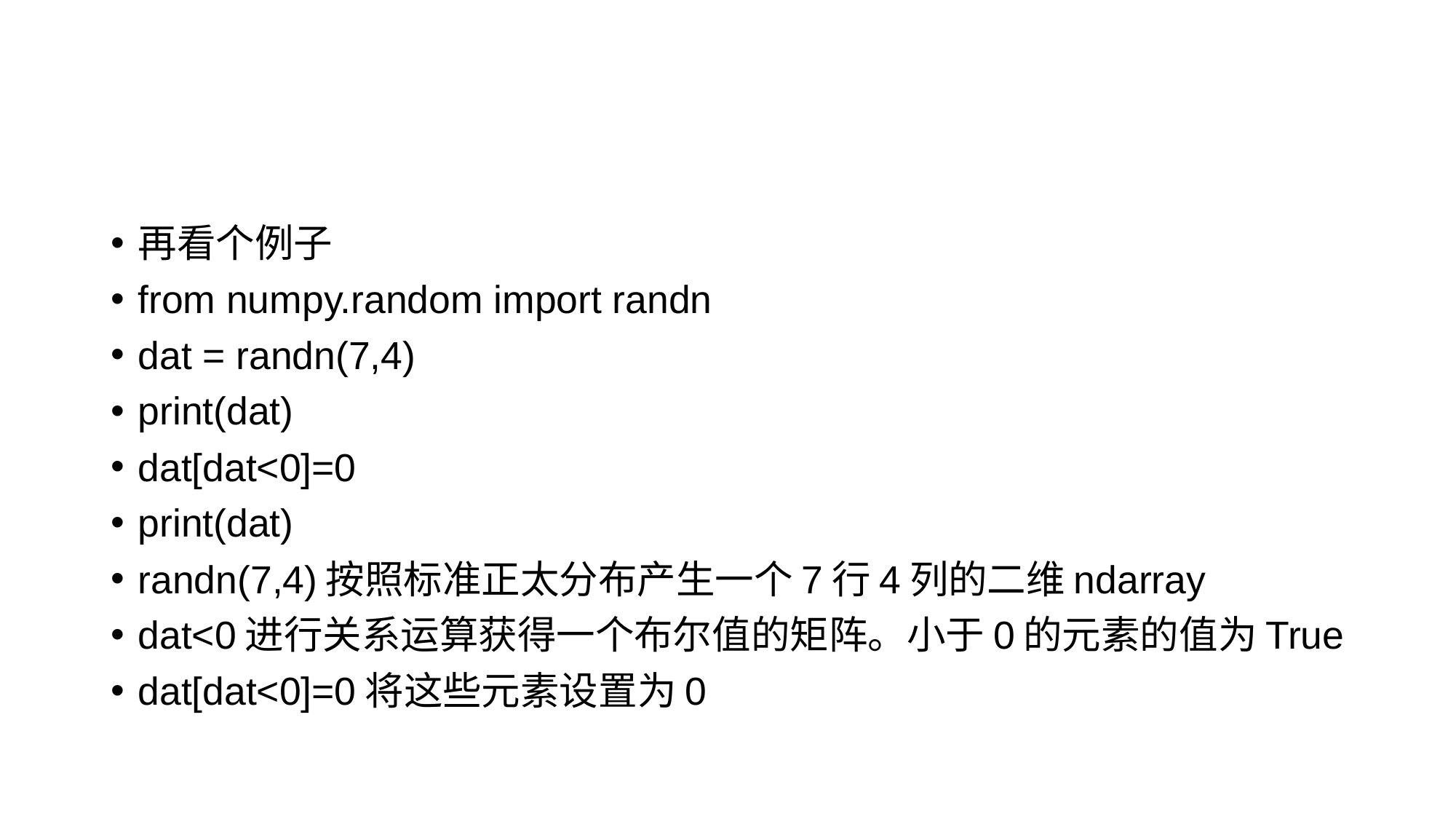

#
再看个例子
from numpy.random import randn
dat = randn(7,4)
print(dat)
dat[dat<0]=0
print(dat)
randn(7,4)按照标准正太分布产生一个7行4列的二维ndarray
dat<0进行关系运算获得一个布尔值的矩阵。小于0的元素的值为True
dat[dat<0]=0将这些元素设置为0